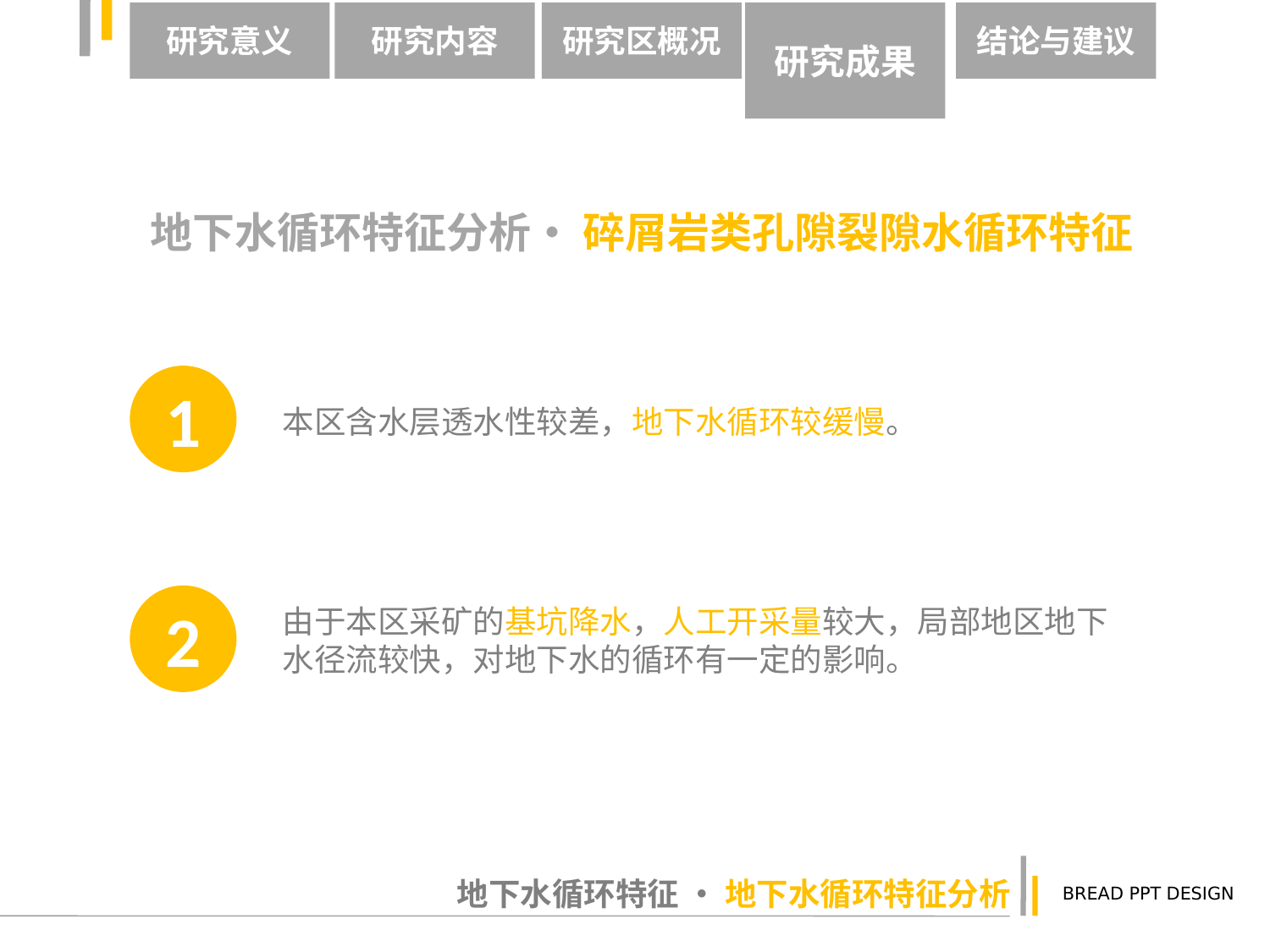

研究意义
研究内容
研究区概况
研究成果
结论与建议
# 地下水循环特征分析• 碎屑岩类孔隙裂隙水循环特征
1
本区含水层透水性较差，地下水循环较缓慢。
2
由于本区采矿的基坑降水，人工开采量较大，局部地区地下水径流较快，对地下水的循环有一定的影响。
地下水循环特征 • 地下水循环特征分析